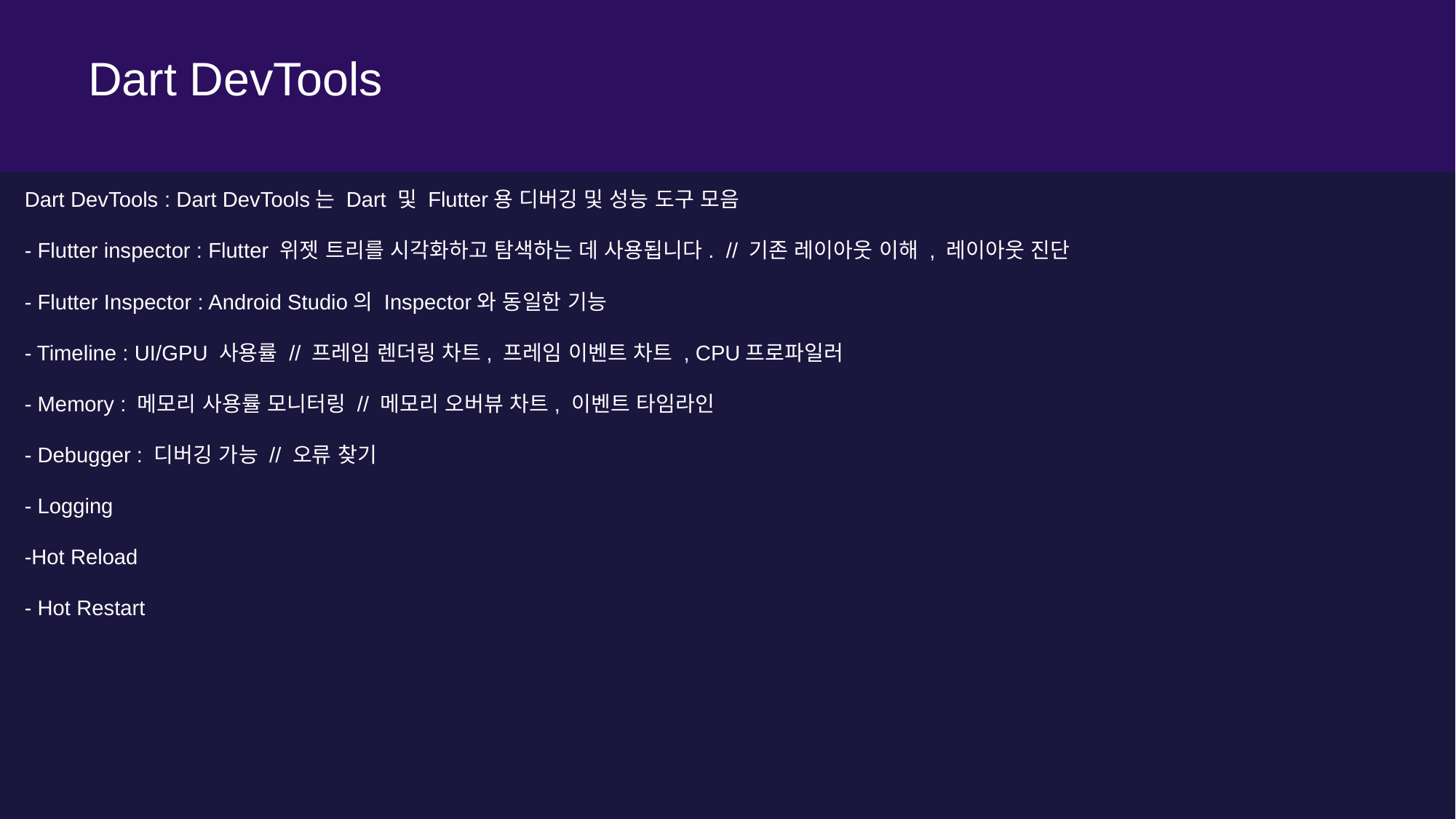

Dart DevTools
Dart DevTools : Dart DevTools는 Dart 및 Flutter용 디버깅 및 성능 도구 모음

- Flutter inspector : Flutter 위젯 트리를 시각화하고 탐색하는 데 사용됩니다.  // 기존 레이아웃 이해 , 레이아웃 진단

- Flutter Inspector : Android Studio의 Inspector와 동일한 기능

- Timeline : UI/GPU 사용률 // 프레임 렌더링 차트, 프레임 이벤트 차트 , CPU프로파일러

- Memory : 메모리 사용률 모니터링 // 메모리 오버뷰 차트, 이벤트 타임라인

- Debugger : 디버깅 가능 // 오류 찾기

- Logging

-Hot Reload

- Hot Restart